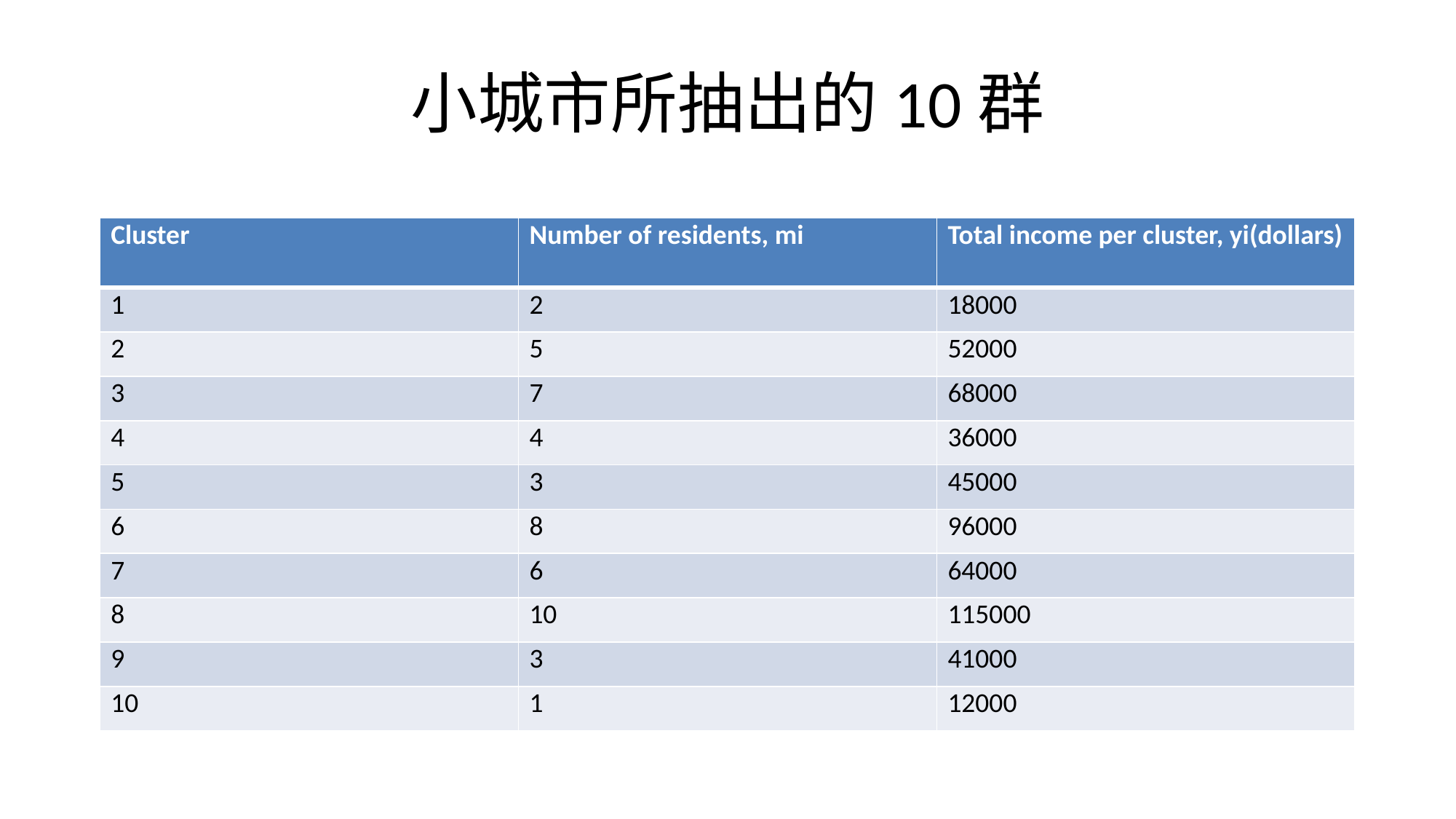

# 小城市所抽出的10群
| Cluster | Number of residents, mi | Total income per cluster, yi(dollars) |
| --- | --- | --- |
| 1 | 2 | 18000 |
| 2 | 5 | 52000 |
| 3 | 7 | 68000 |
| 4 | 4 | 36000 |
| 5 | 3 | 45000 |
| 6 | 8 | 96000 |
| 7 | 6 | 64000 |
| 8 | 10 | 115000 |
| 9 | 3 | 41000 |
| 10 | 1 | 12000 |